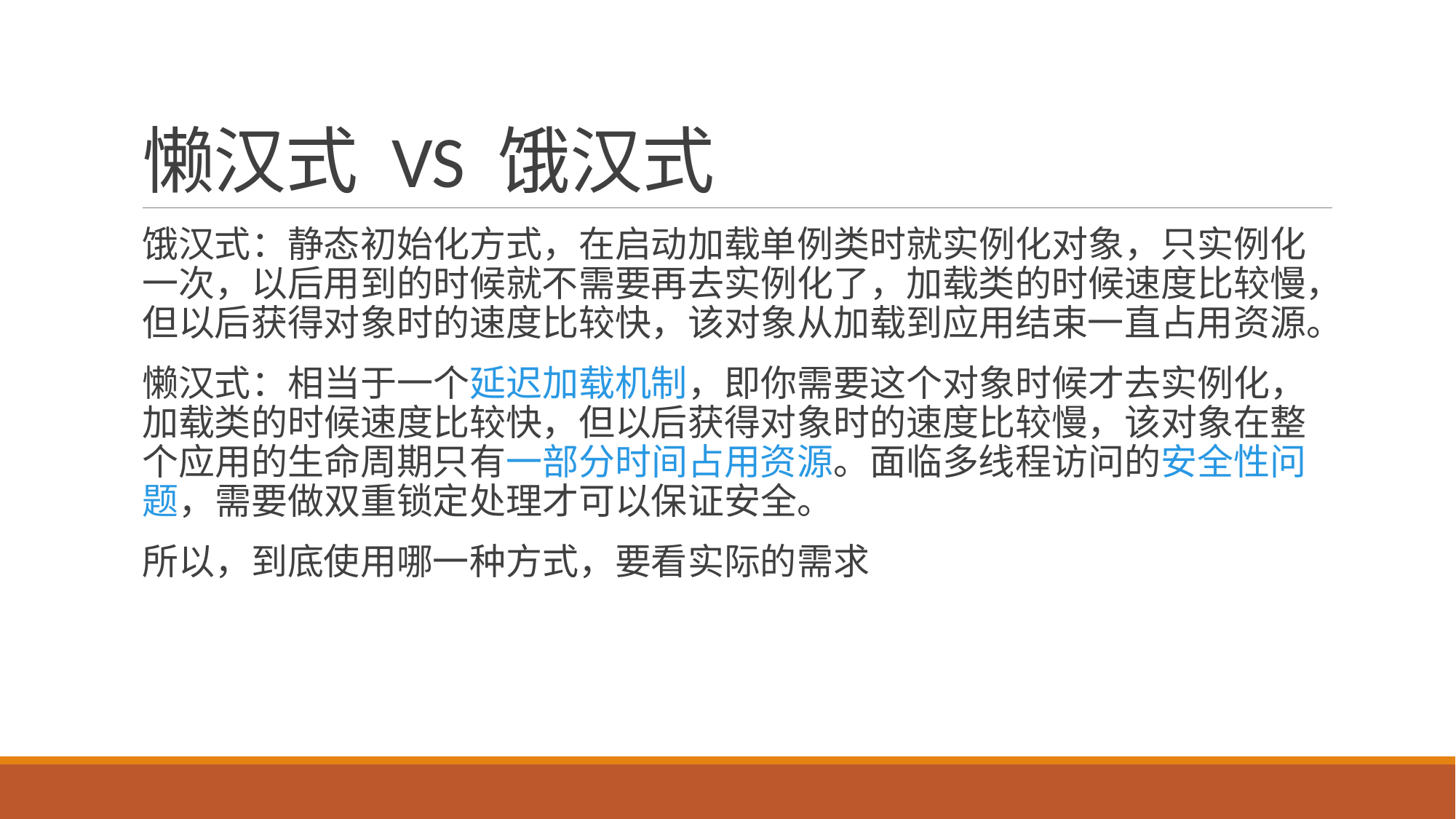

# 懒汉式 VS 饿汉式
饿汉式：静态初始化方式，在启动加载单例类时就实例化对象，只实例化一次，以后用到的时候就不需要再去实例化了，加载类的时候速度比较慢，但以后获得对象时的速度比较快，该对象从加载到应用结束一直占用资源。
懒汉式：相当于一个延迟加载机制，即你需要这个对象时候才去实例化，加载类的时候速度比较快，但以后获得对象时的速度比较慢，该对象在整个应用的生命周期只有一部分时间占用资源。面临多线程访问的安全性问题，需要做双重锁定处理才可以保证安全。
所以，到底使用哪一种方式，要看实际的需求